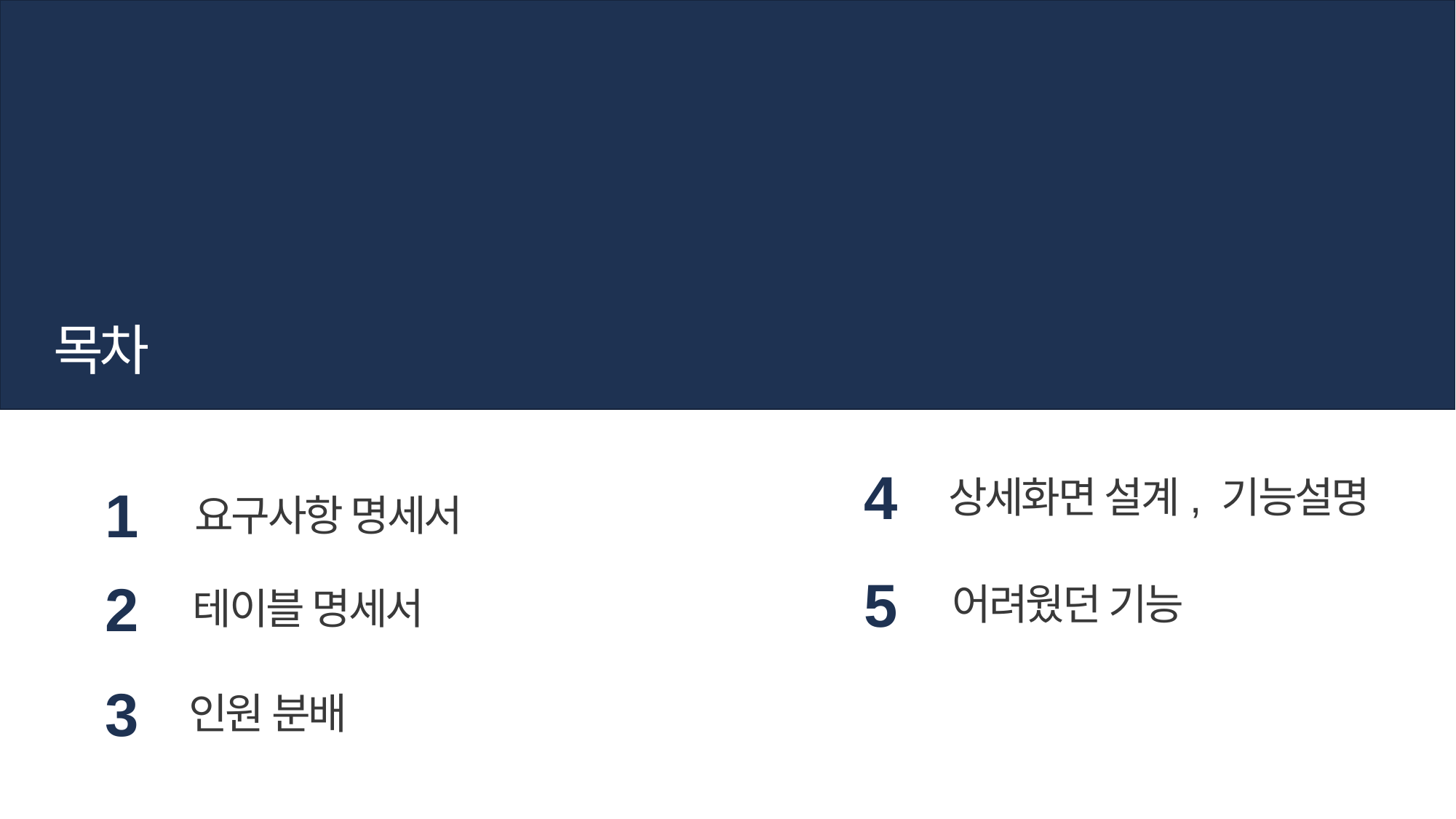

목차
4
상세화면 설계, 기능설명
1
요구사항 명세서
5
어려웠던 기능
2
테이블 명세서
3
인원 분배